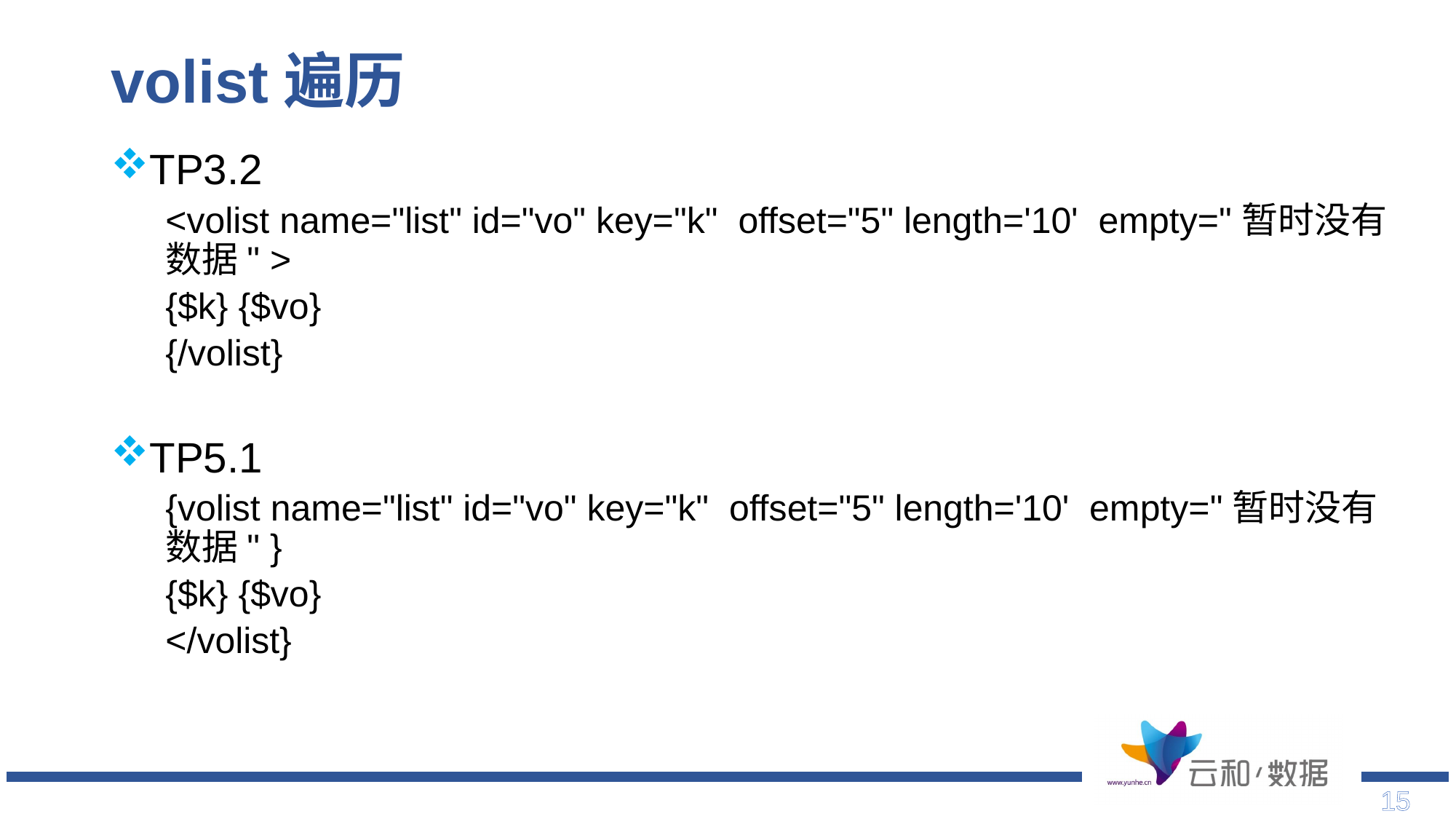

# volist遍历
TP3.2
<volist name="list" id="vo" key="k"  offset="5" length='10'  empty="暂时没有数据" >
{$k} {$vo}
{/volist}

TP5.1
{volist name="list" id="vo" key="k"  offset="5" length='10'  empty="暂时没有数据" }
{$k} {$vo}
</volist}